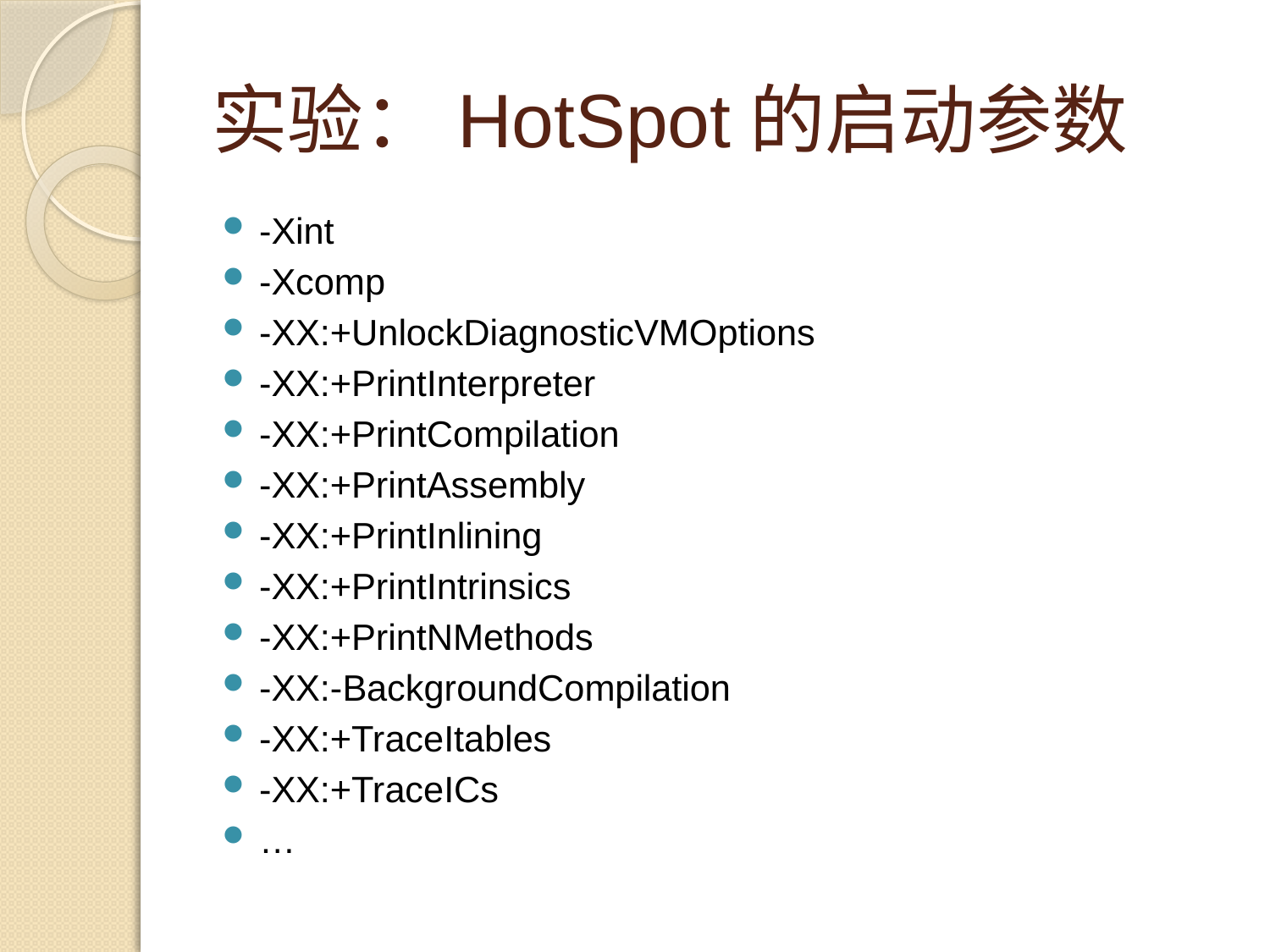

# 实验：HotSpot的启动参数
-Xint
-Xcomp
-XX:+UnlockDiagnosticVMOptions
-XX:+PrintInterpreter
-XX:+PrintCompilation
-XX:+PrintAssembly
-XX:+PrintInlining
-XX:+PrintIntrinsics
-XX:+PrintNMethods
-XX:-BackgroundCompilation
-XX:+TraceItables
-XX:+TraceICs
…